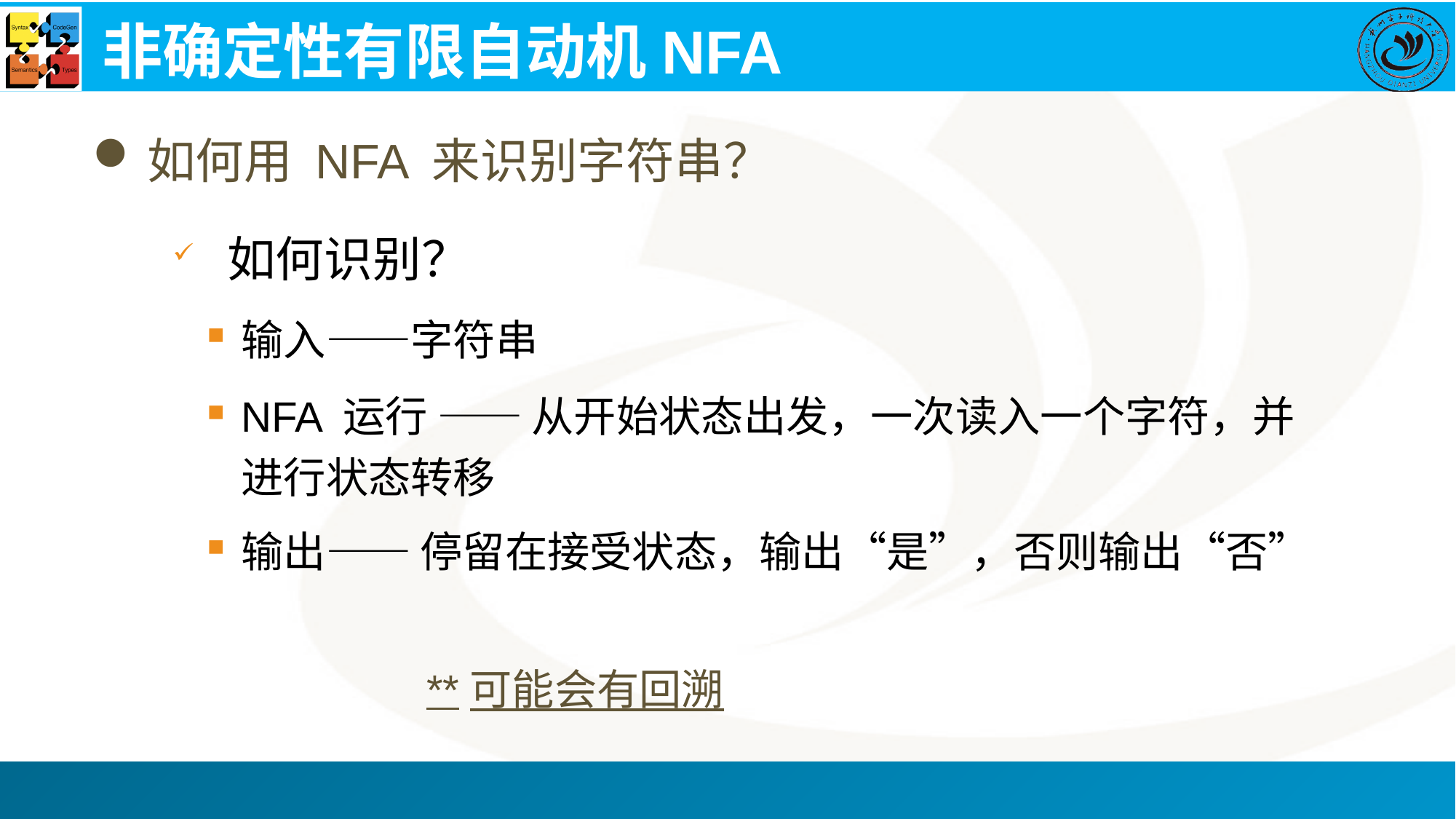

# 非确定性有限自动机NFA
如何用 NFA 来识别字符串？
如何识别？
输入——字符串
NFA 运行 —— 从开始状态出发，一次读入一个字符，并进行状态转移
输出—— 停留在接受状态，输出“是”，否则输出“否”
**可能会有回溯
23